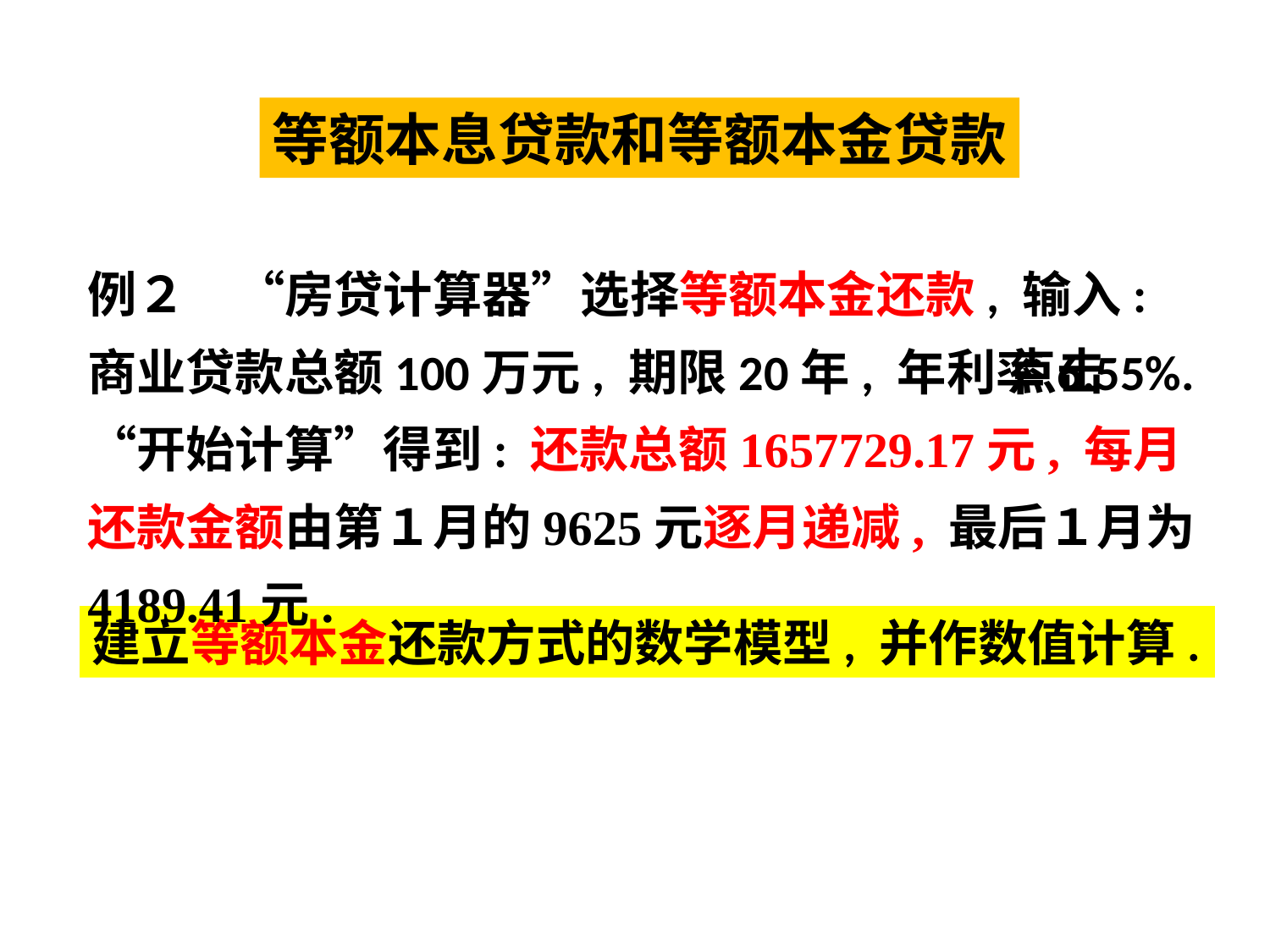

等额本息贷款和等额本金贷款
例２　“房贷计算器”选择等额本金还款, 输入: 商业贷款总额100万元, 期限20年, 年利率6.55%.
                                                                                 点击“开始计算”得到: 还款总额1657729.17元, 每月还款金额由第１月的9625元逐月递减, 最后１月为4189.41元.
建立等额本金还款方式的数学模型, 并作数值计算.